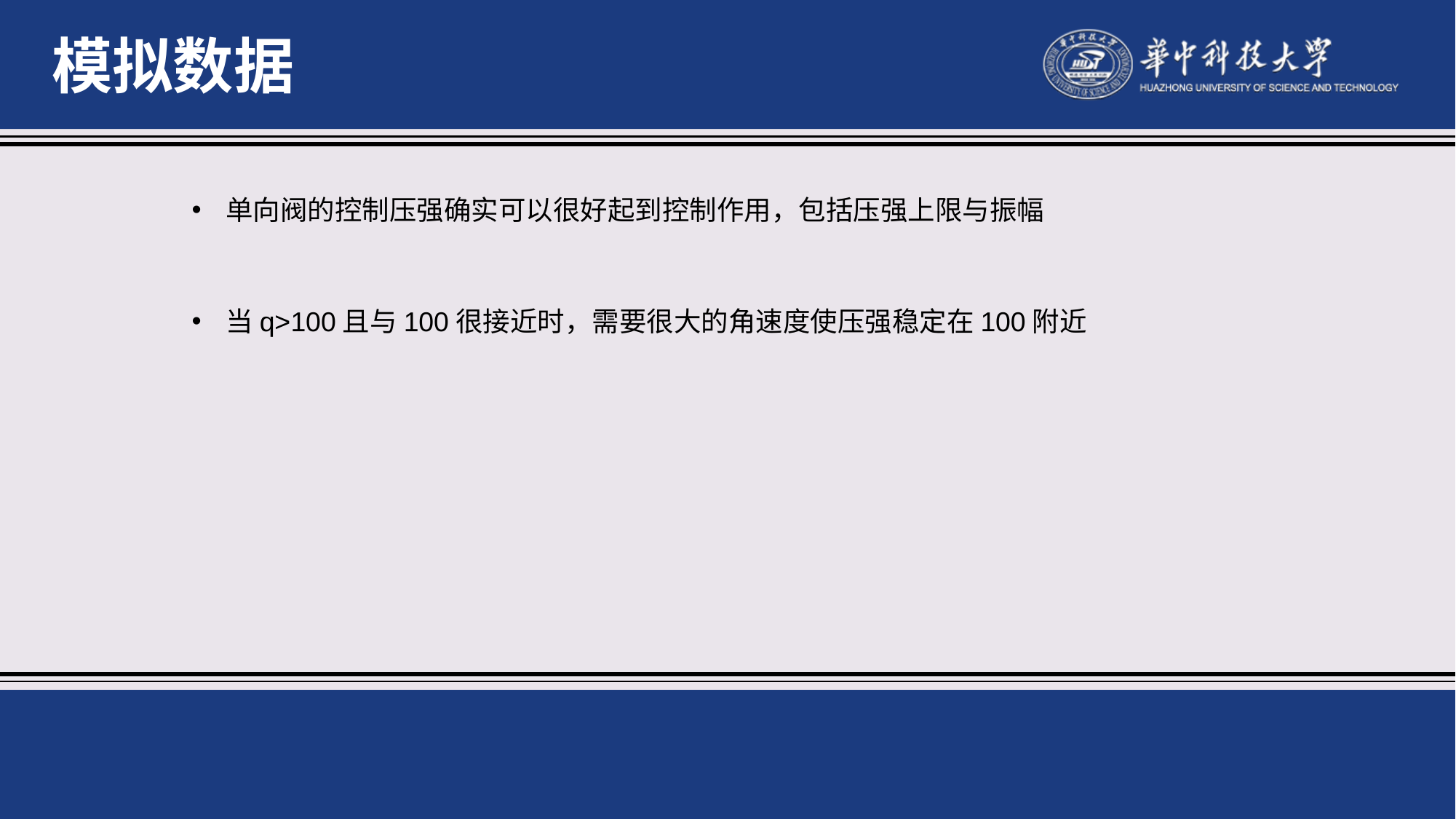

模拟数据
单向阀的控制压强确实可以很好起到控制作用，包括压强上限与振幅
当q>100且与100很接近时，需要很大的角速度使压强稳定在100附近